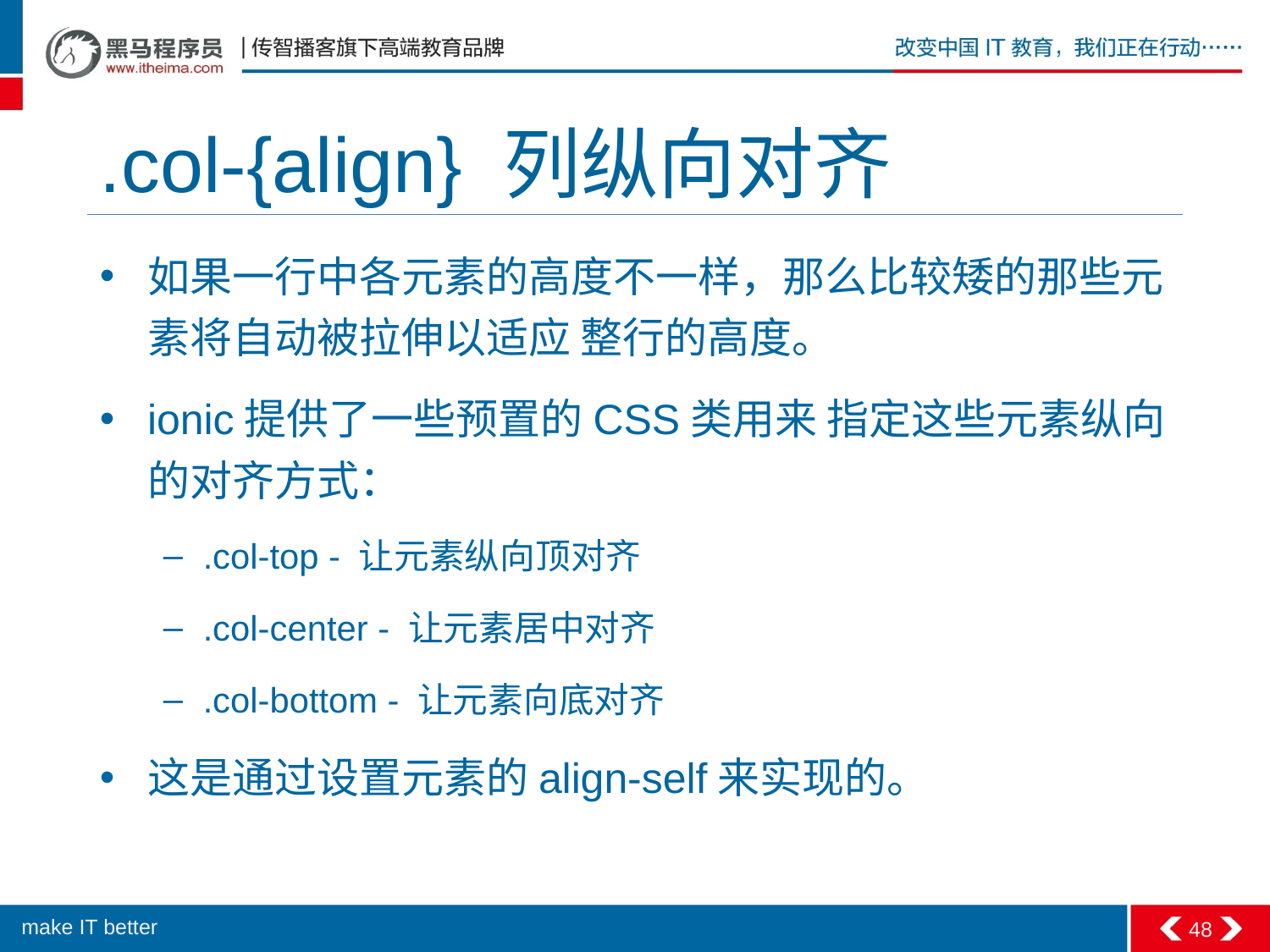

# .col-{align} 列纵向对齐
如果一行中各元素的高度不一样，那么比较矮的那些元素将自动被拉伸以适应 整行的高度。
ionic提供了一些预置的CSS类用来 指定这些元素纵向的对齐方式：
.col-top - 让元素纵向顶对齐
.col-center - 让元素居中对齐
.col-bottom - 让元素向底对齐
这是通过设置元素的align-self来实现的。
48

make IT better